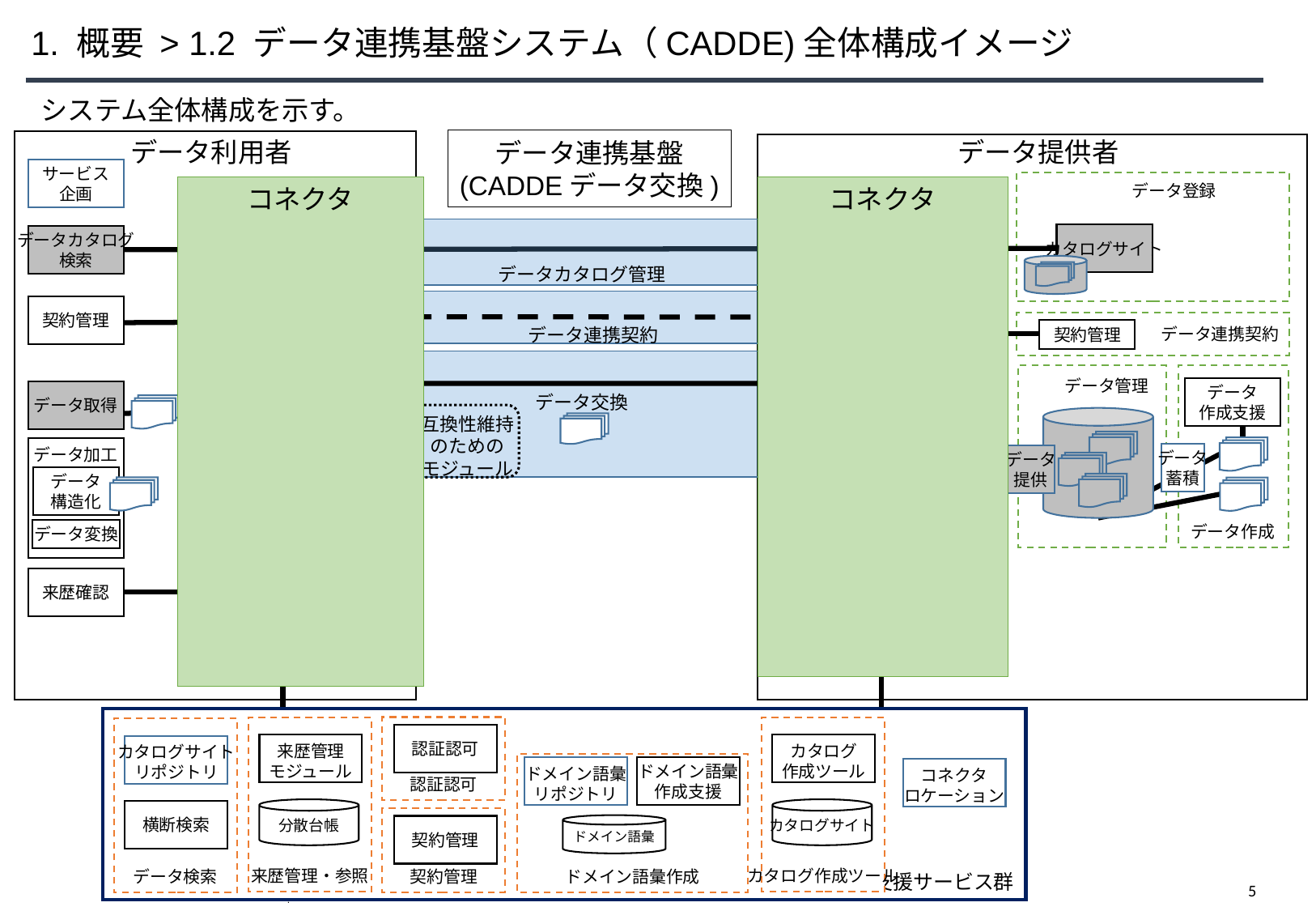

# 1. 概要 > 1.2 データ連携基盤システム（CADDE)全体構成イメージ
システム全体構成を示す。
データ利用者
データ提供者
データ連携基盤
(CADDEデータ交換)

サービス
企画

データ登録
コネクタ
コネクタ

コネクタメイン(利用者側)
コネクタメイン(提供者側)
カタログ
検索I/F
カタログ
検索I/F
カタログ検索
I/F
カタログ検索
I/F
データカタログ管理

契約I/F
契約I/F
データ連携契約
データ取得I/F

データ交換
I/F
データ交換
I/F
データ交換
データ提供I/F

互換性維持のための
モジュール

データ提供
I/F

来歴・履歴取得
呼び出しI/F
認証認可I/F
認証認可I/F
来歴管理I/F
来歴管理I/F
来歴管理
エージェント
来歴管理
エージェント
カタログサイト
データカタログ
検索

契約管理

データ連携契約
契約管理

データ管理
データ
作成支援
データ取得

データ加工
データ
蓄積
データ
提供

データ
構造化

データ作成
データ変換
来歴確認
支援サービス群
認証認可
来歴管理・参照
カタログ作成ツール
データ検索
認証認可
来歴管理
モジュール
カタログ
作成ツール
カタログサイト
リポジトリ
ドメイン語彙作成
ドメイン語彙
リポジトリ
ドメイン語彙
作成支援
コネクタ
ロケーション
分散台帳
カタログサイト
横断検索
契約管理
ドメイン語彙
契約管理